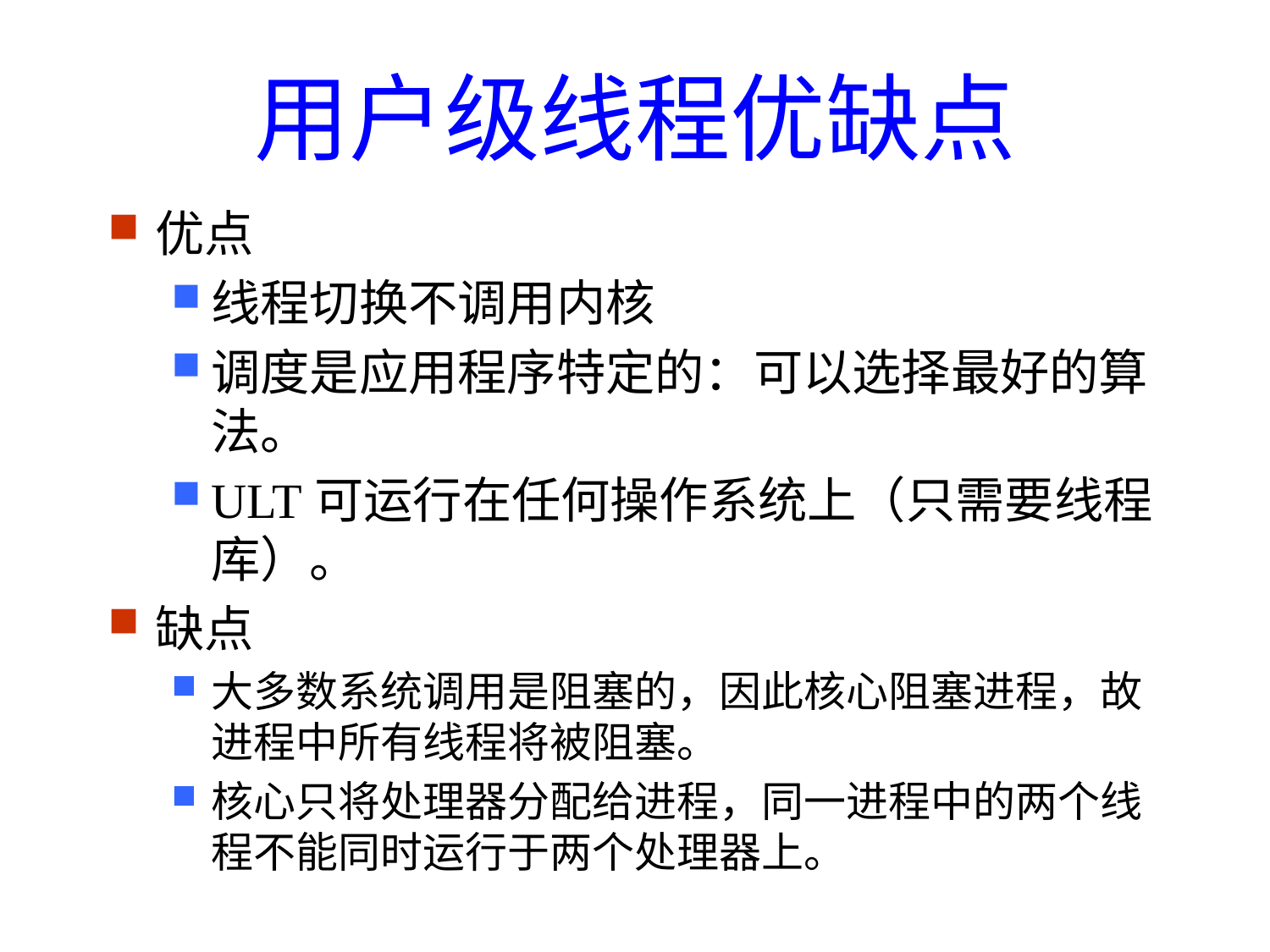

# 用户级线程优缺点
优点
线程切换不调用内核
调度是应用程序特定的：可以选择最好的算法。
ULT可运行在任何操作系统上（只需要线程库）。
缺点
大多数系统调用是阻塞的，因此核心阻塞进程，故进程中所有线程将被阻塞。
核心只将处理器分配给进程，同一进程中的两个线程不能同时运行于两个处理器上。